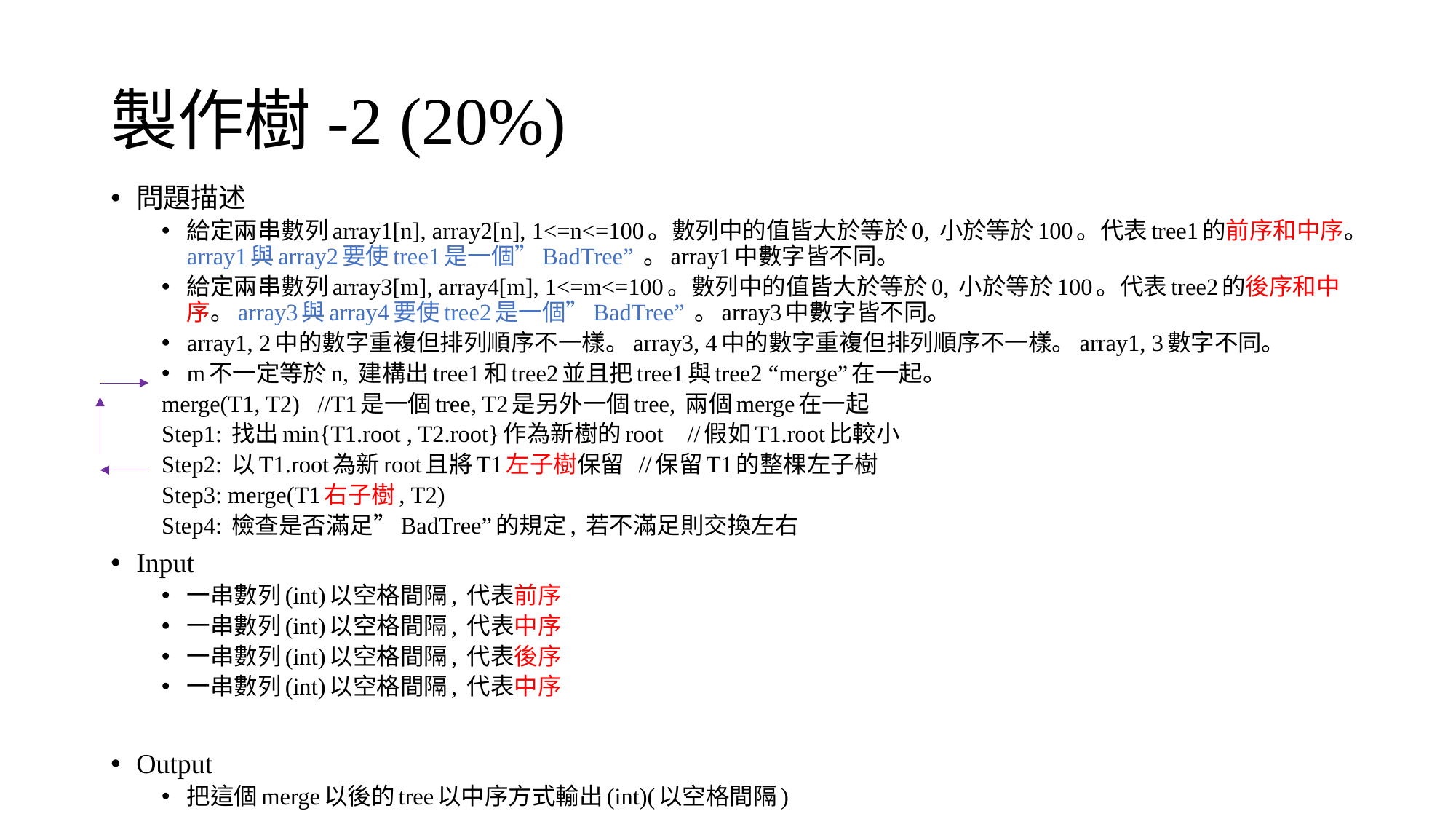

# 製作樹-2 (20%)
問題描述
給定兩串數列array1[n], array2[n], 1<=n<=100。數列中的值皆大於等於0, 小於等於100。代表tree1的前序和中序。array1與array2要使tree1是一個”BadTree” 。array1中數字皆不同。
給定兩串數列array3[m], array4[m], 1<=m<=100。數列中的值皆大於等於0, 小於等於100。代表tree2的後序和中序。array3與array4要使tree2是一個”BadTree” 。array3中數字皆不同。
array1, 2中的數字重複但排列順序不一樣。array3, 4中的數字重複但排列順序不一樣。array1, 3數字不同。
m不一定等於n, 建構出tree1和tree2並且把tree1與tree2 “merge”在一起。
merge(T1, T2)   //T1是一個tree, T2是另外一個tree, 兩個merge在一起
Step1: 找出min{T1.root , T2.root}作為新樹的root    //假如T1.root比較小
Step2: 以T1.root為新root且將T1左子樹保留  //保留T1的整棵左子樹
Step3: merge(T1右子樹, T2)
Step4: 檢查是否滿足”BadTree”的規定, 若不滿足則交換左右
Input
一串數列(int)以空格間隔, 代表前序
一串數列(int)以空格間隔, 代表中序
一串數列(int)以空格間隔, 代表後序
一串數列(int)以空格間隔, 代表中序

Output
把這個merge以後的tree以中序方式輸出(int)(以空格間隔)